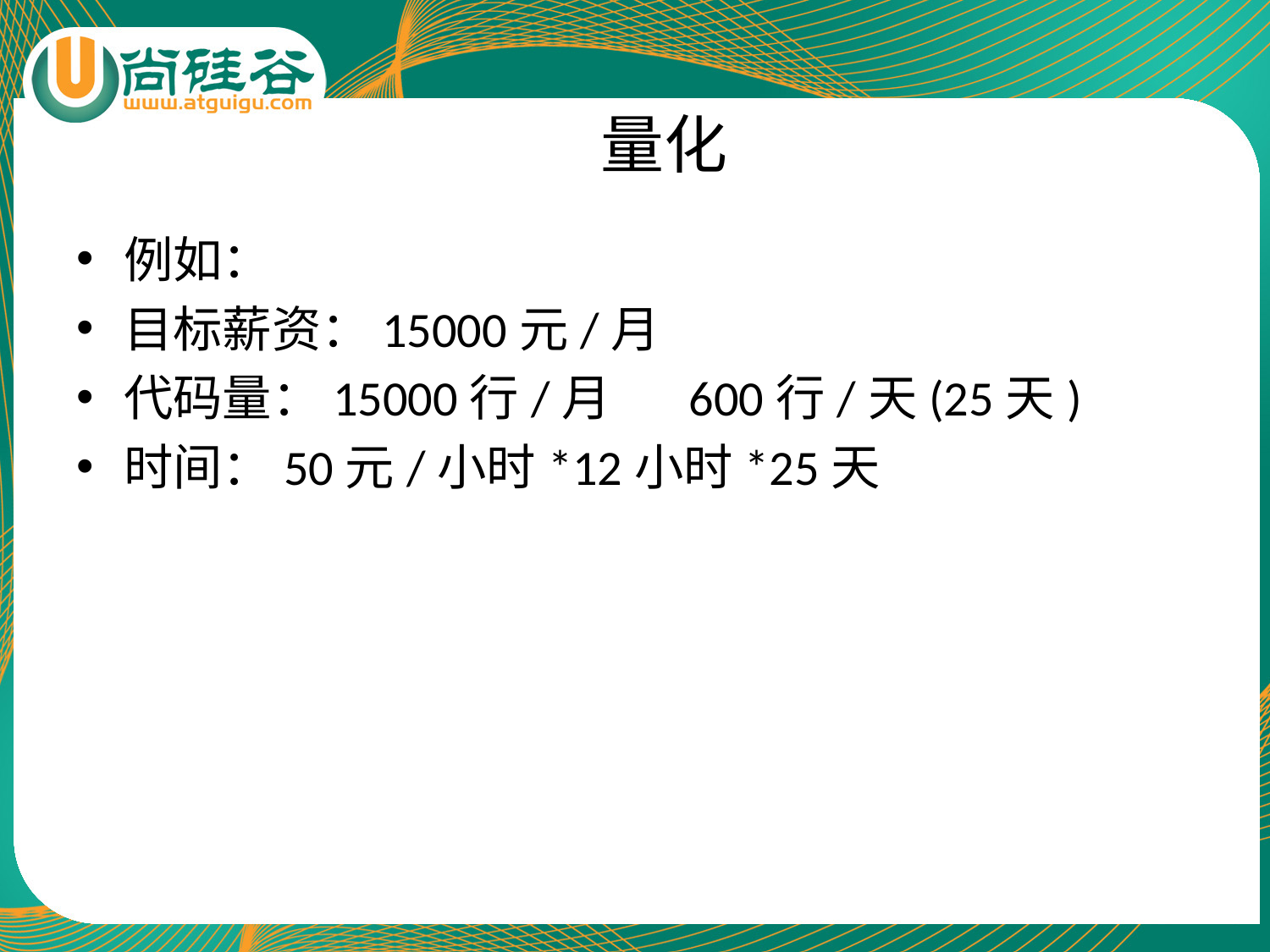

# 量化
例如：
目标薪资：15000元/月
代码量：15000行/月      600行/天(25天)
时间：50元/小时*12小时*25天